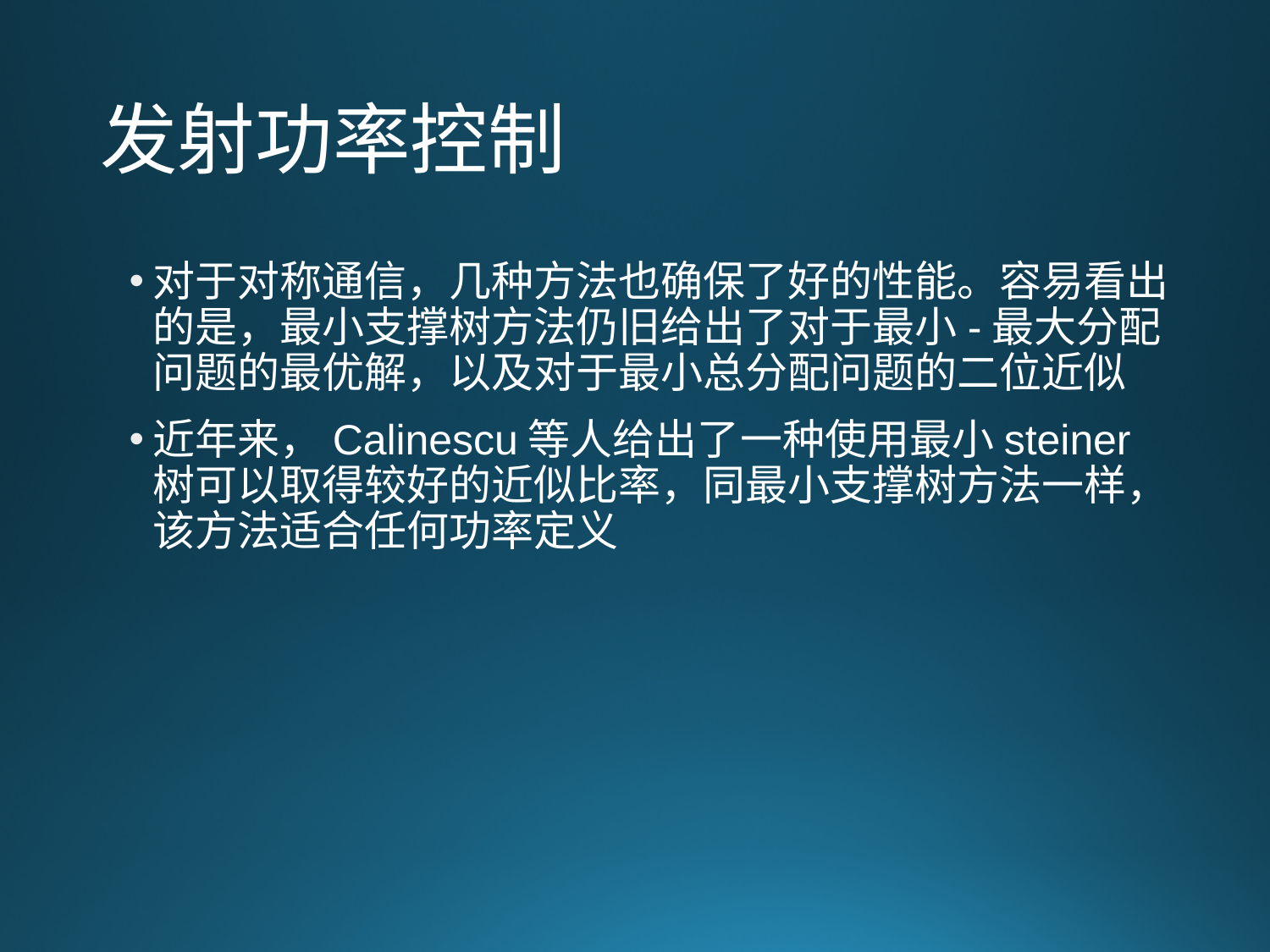

# 发射功率控制
对于对称通信，几种方法也确保了好的性能。容易看出的是，最小支撑树方法仍旧给出了对于最小-最大分配问题的最优解，以及对于最小总分配问题的二位近似
近年来，Calinescu等人给出了一种使用最小steiner树可以取得较好的近似比率，同最小支撑树方法一样，该方法适合任何功率定义